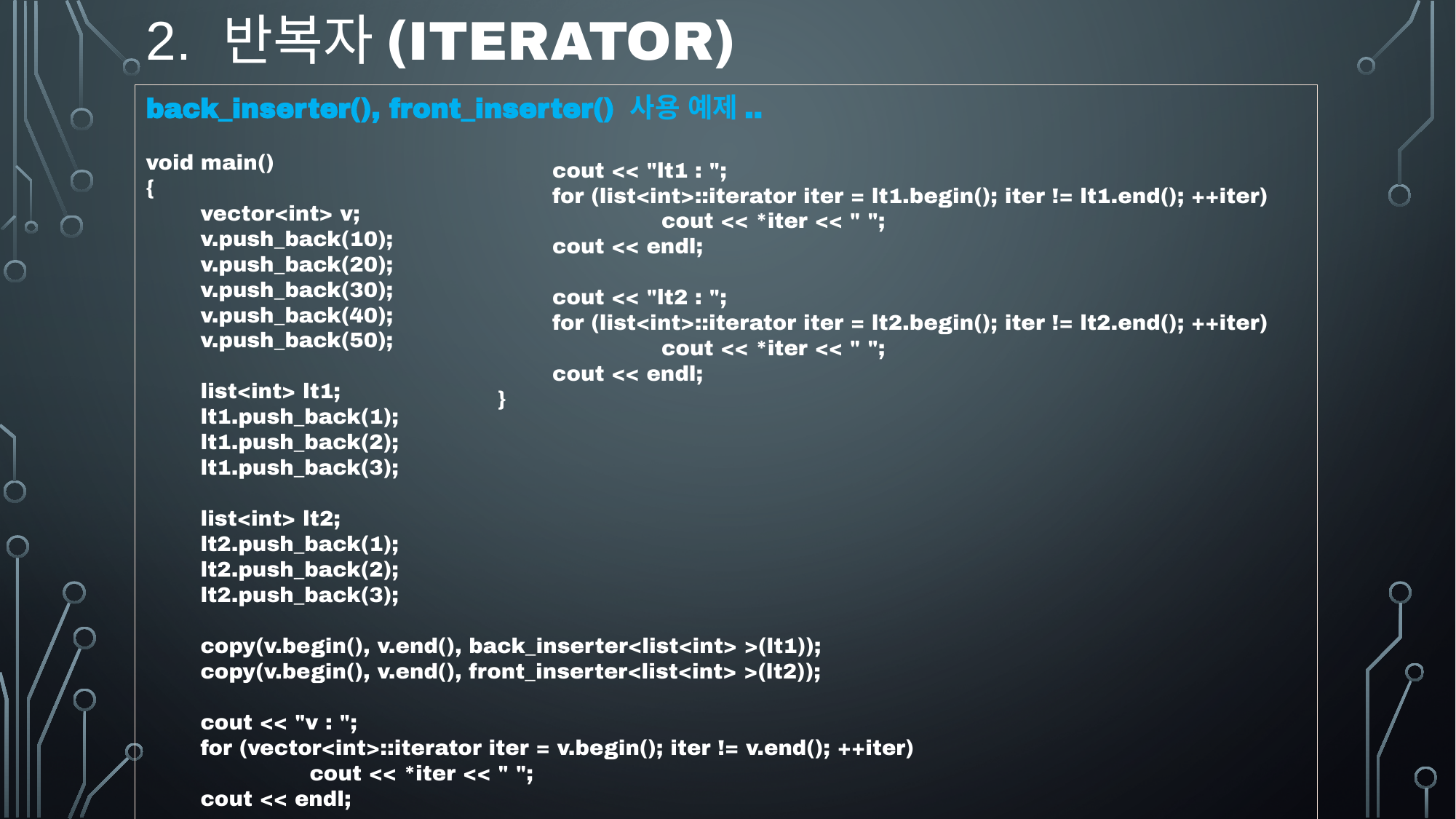

# 2. 반복자(iterator)
back_inserter(), front_inserter() 사용 예제..

void main()
{
vector<int> v;
v.push_back(10);
v.push_back(20);
v.push_back(30);
v.push_back(40);
v.push_back(50);

list<int> lt1;
lt1.push_back(1);
lt1.push_back(2);
lt1.push_back(3);

list<int> lt2;
lt2.push_back(1);
lt2.push_back(2);
lt2.push_back(3);

copy(v.begin(), v.end(), back_inserter<list<int> >(lt1));
copy(v.begin(), v.end(), front_inserter<list<int> >(lt2));

cout << "v : ";
for (vector<int>::iterator iter = v.begin(); iter != v.end(); ++iter)
	cout << *iter << " ";
cout << endl;

cout << "lt1 : ";
for (list<int>::iterator iter = lt1.begin(); iter != lt1.end(); ++iter)
	cout << *iter << " ";
cout << endl;

cout << "lt2 : ";
for (list<int>::iterator iter = lt2.begin(); iter != lt2.end(); ++iter)
	cout << *iter << " ";
cout << endl;
}